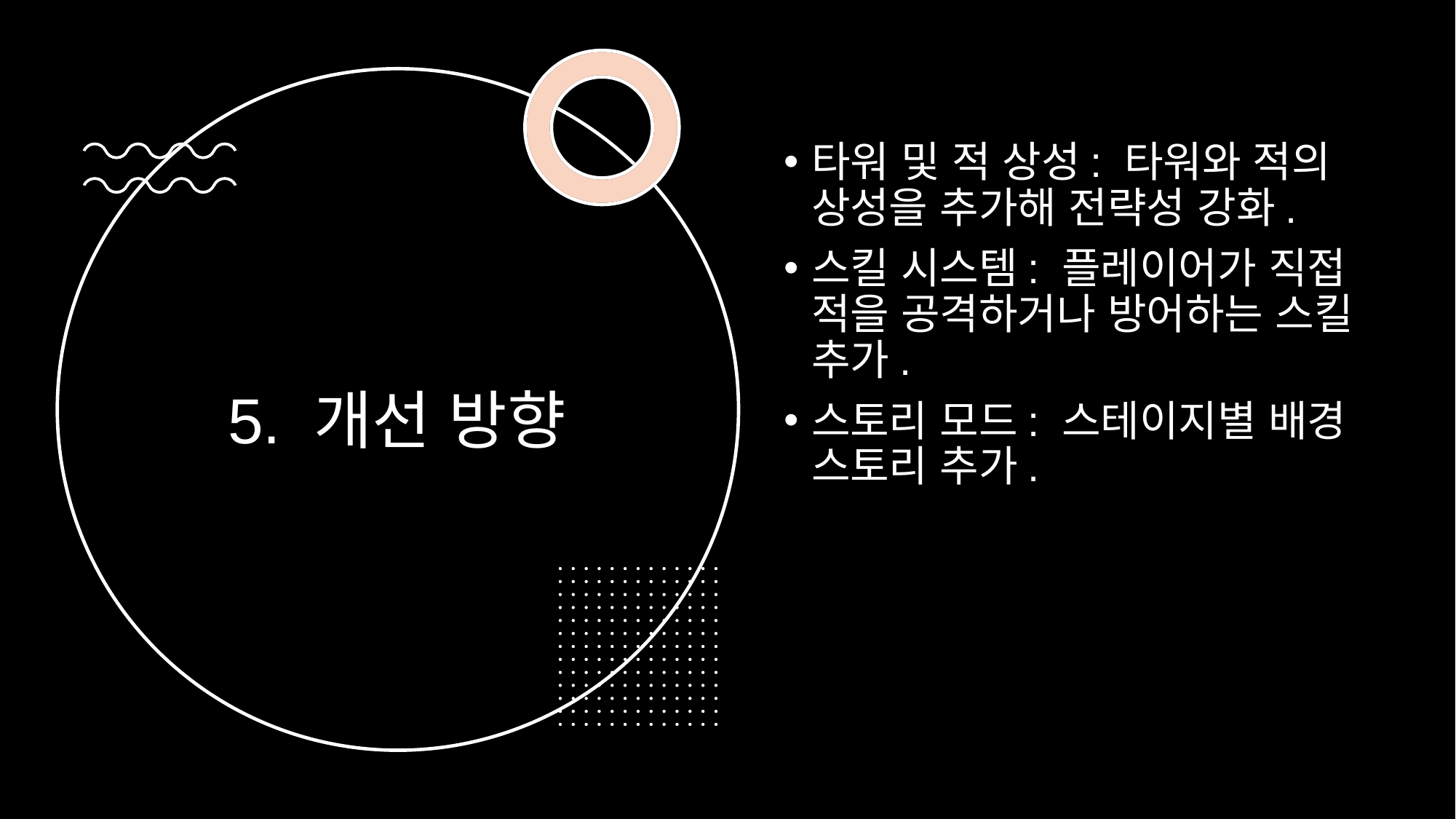

타워 및 적 상성: 타워와 적의 상성을 추가해 전략성 강화.
스킬 시스템: 플레이어가 직접 적을 공격하거나 방어하는 스킬 추가.
스토리 모드: 스테이지별 배경 스토리 추가.

# 5. 개선 방향